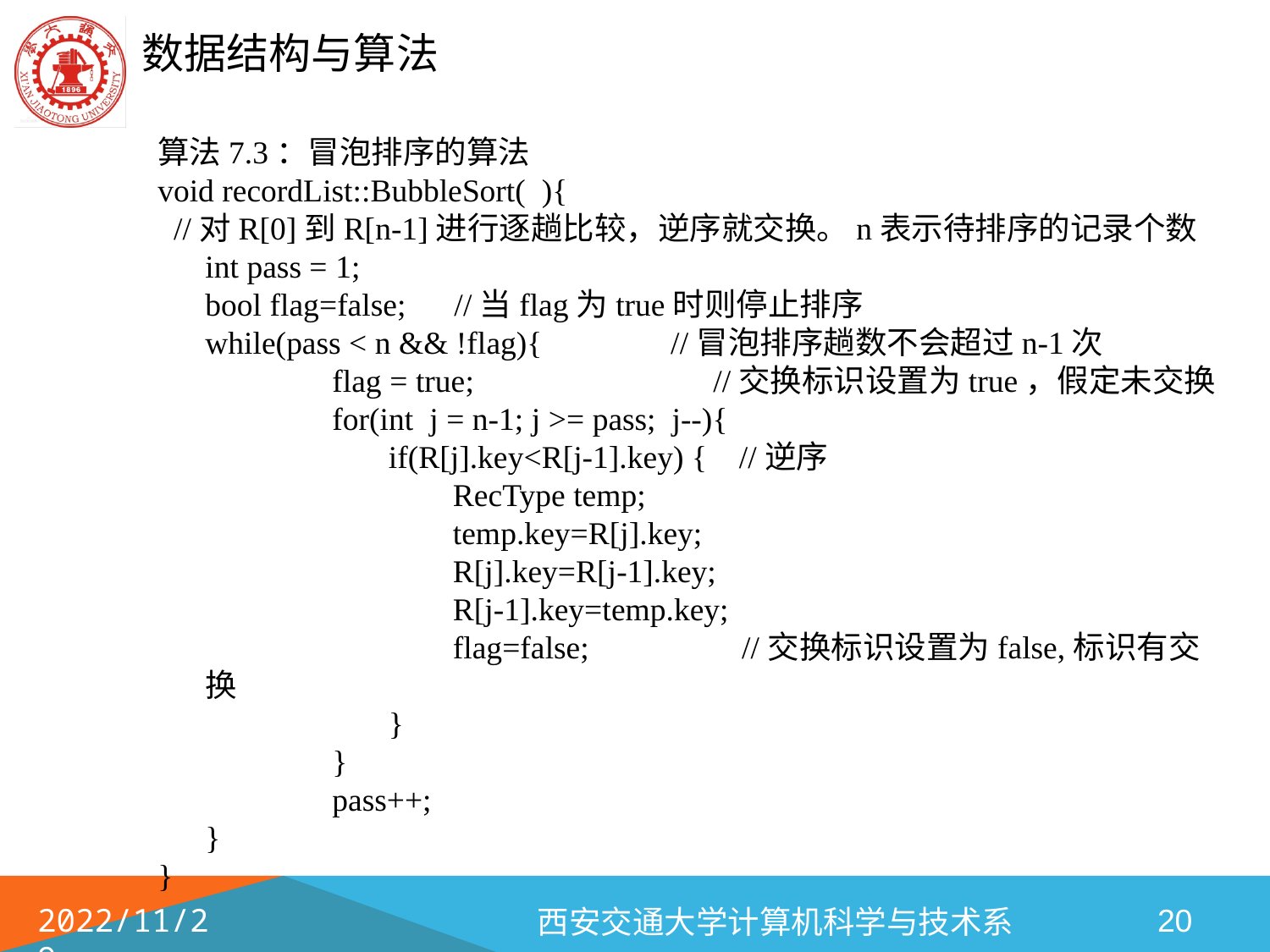

算法7.3：冒泡排序的算法
void recordList::BubbleSort(  ){
  //对R[0]到R[n-1]进行逐趟比较，逆序就交换。n表示待排序的记录个数
	int pass = 1;
	bool flag=false;      //当flag为true时则停止排序
	while(pass < n && !flag){                //冒泡排序趟数不会超过n-1次
		flag = true; 		//交换标识设置为true，假定未交换
		for(int  j = n-1; j >= pass;  j--){
		       if(R[j].key<R[j-1].key) {    //逆序
		               RecType temp;
		               temp.key=R[j].key;
		               R[j].key=R[j-1].key;
		               R[j-1].key=temp.key;
		               flag=false;                   //交换标识设置为false,标识有交换
		       }
		}
		pass++;
	}
}